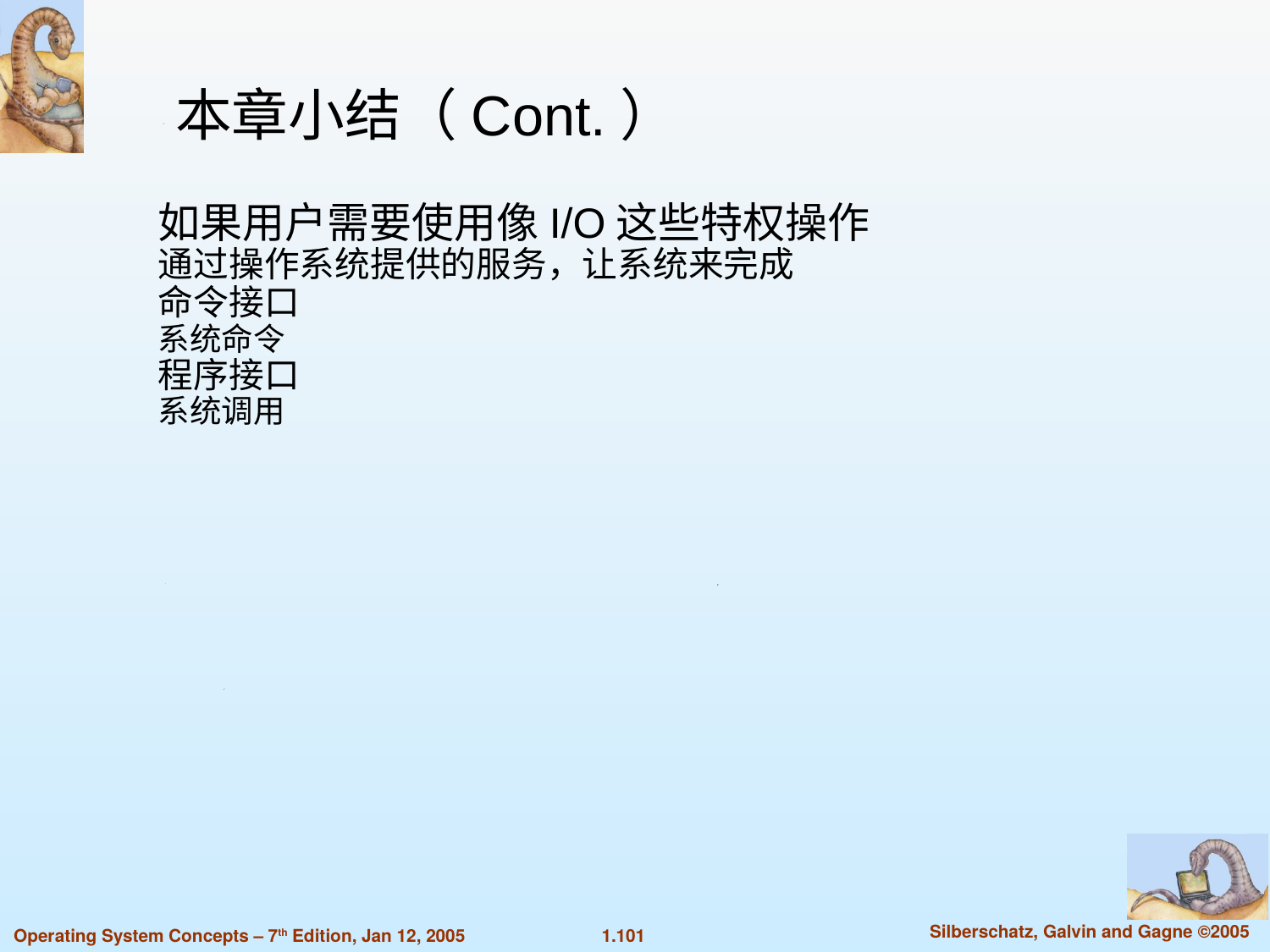

本章小结（Cont.）
如果用户需要使用像I/O这些特权操作
通过操作系统提供的服务，让系统来完成
命令接口
系统命令
程序接口
系统调用